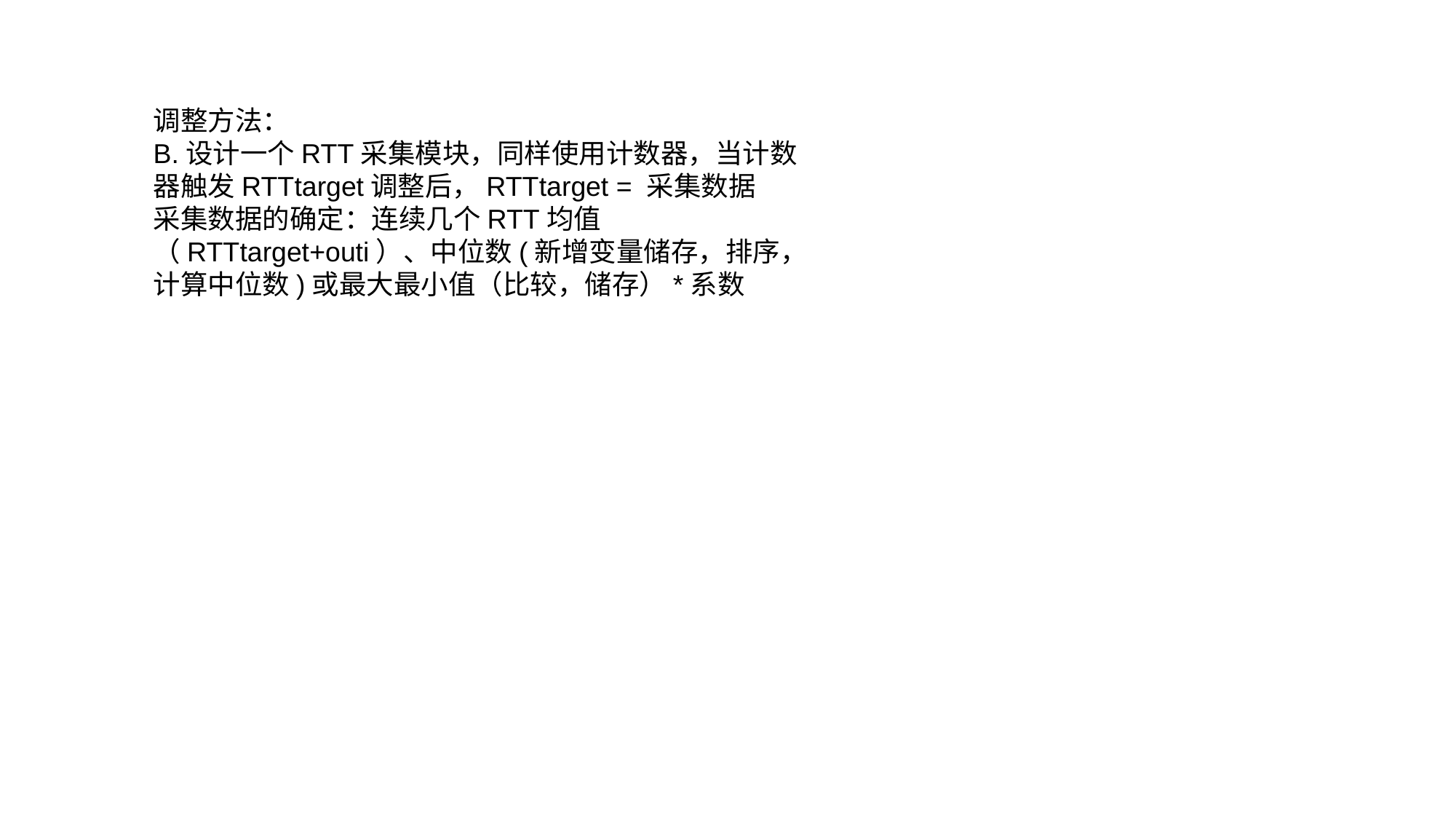

调整方法：
B.设计一个RTT采集模块，同样使用计数器，当计数器触发RTTtarget调整后，RTTtarget = 采集数据
采集数据的确定：连续几个RTT均值（RTTtarget+outi）、中位数(新增变量储存，排序，计算中位数)或最大最小值（比较，储存）*系数